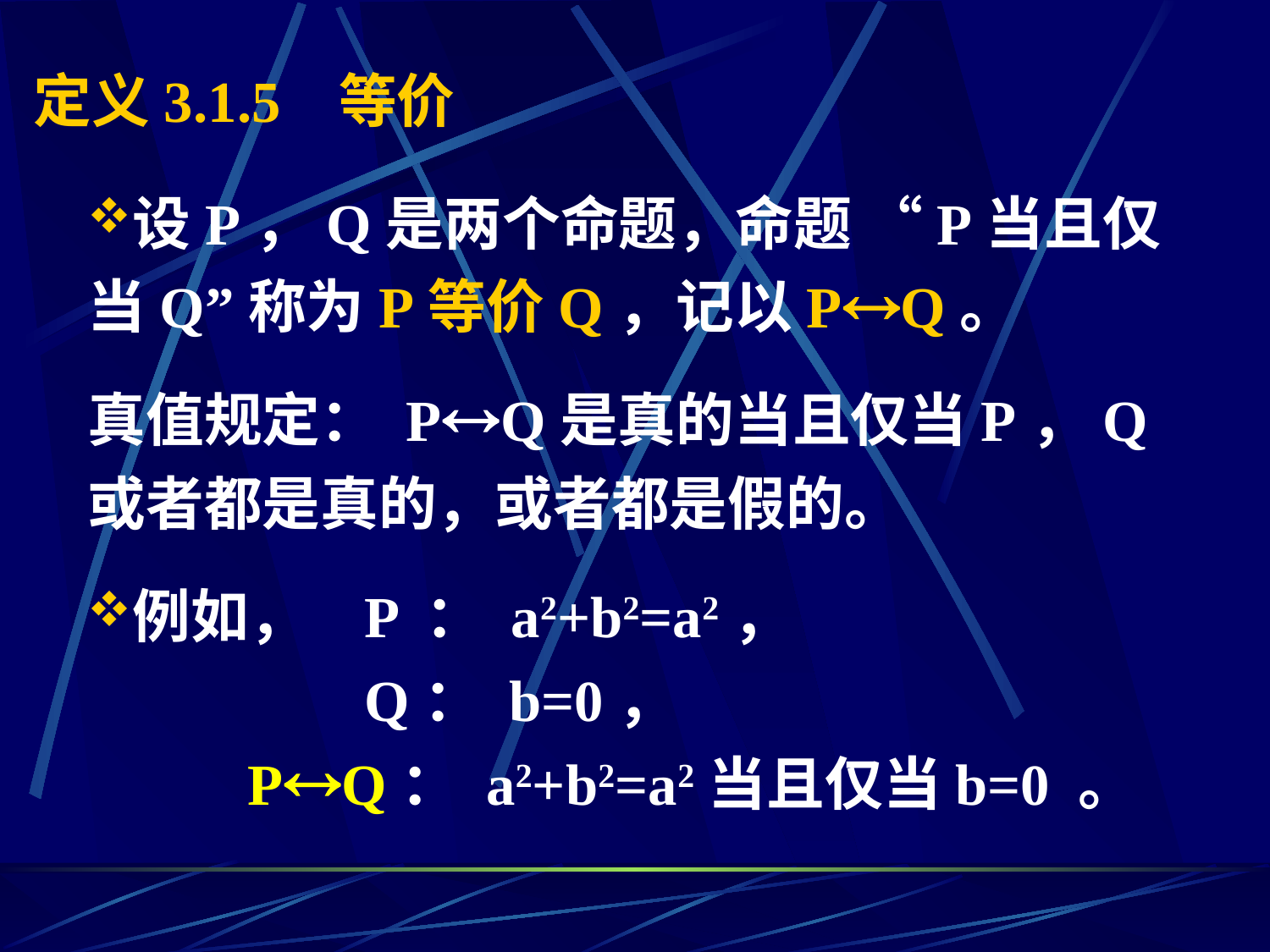

# 定义3.1.5   等价
设P，Q是两个命题，命题 “P当且仅当Q”称为P等价Q，记以P↔Q。
真值规定： P↔Q是真的当且仅当P，Q或者都是真的，或者都是假的。
例如，	P ： a2+b2=a2，
		Q： b=0，
	P↔Q： a2+b2=a2当且仅当b=0 。
14